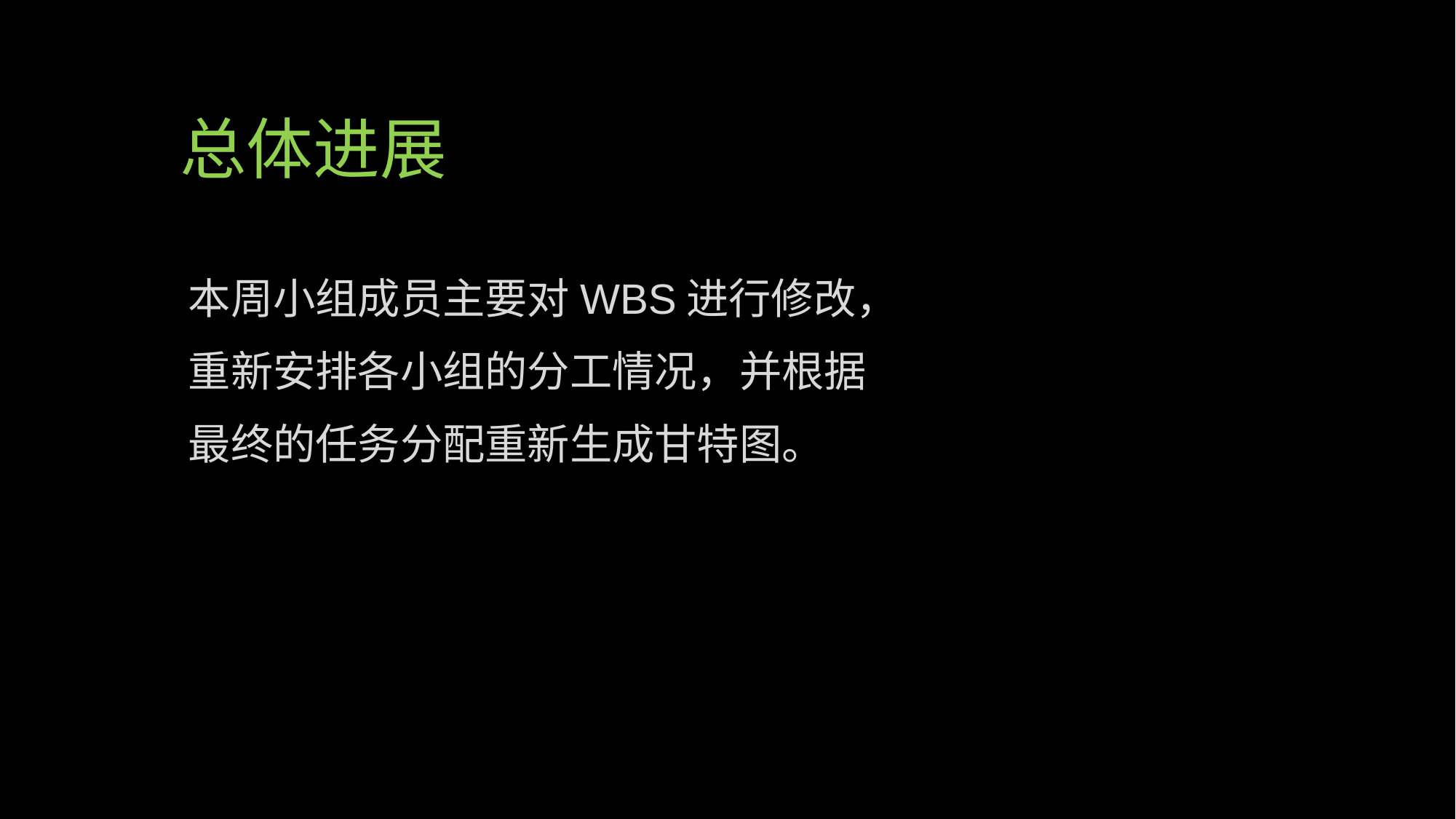

# 总体进展
本周小组成员主要对WBS进行修改，
重新安排各小组的分工情况，并根据
最终的任务分配重新生成甘特图。